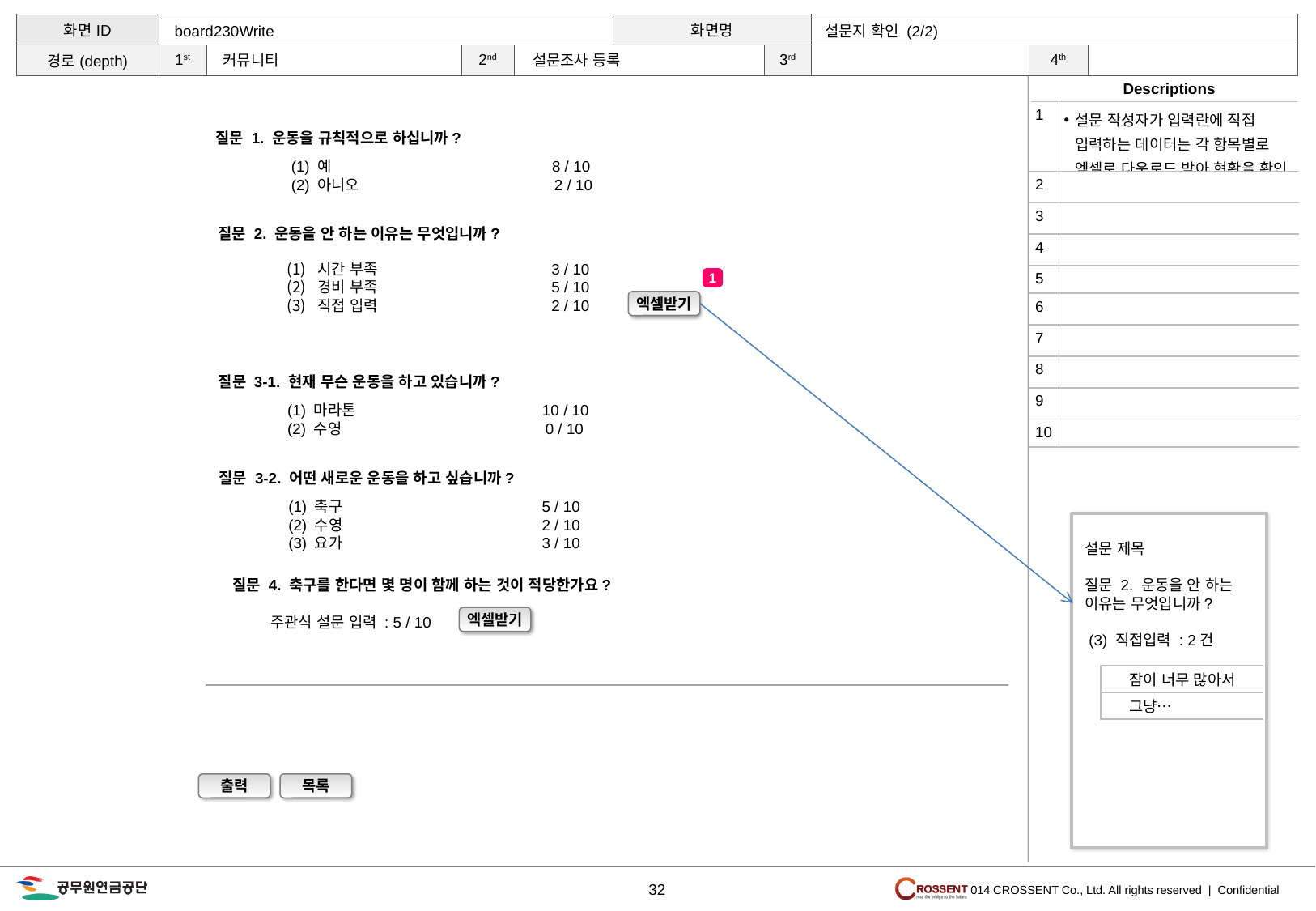

설문지 확인 (2/2)
board230Write
설문조사 등록
커뮤니티
| 1 | 설문 작성자가 입력란에 직접 입력하는 데이터는 각 항목별로 엑셀로 다운로드 받아 현황을 확인 |
| --- | --- |
| 2 |  |
| 3 |  |
| 4 |  |
| 5 |  |
| 6 |  |
| 7 |  |
| 8 |  |
| 9 |  |
| 10 |  |
질문 1. 운동을 규칙적으로 하십니까?
(1) 예                                                   8 / 10
(2) 아니오                                             2 / 10
질문 2. 운동을 안 하는 이유는 무엇입니까?
시간 부족                                        3 / 10
경비 부족                                        5 / 10
직접 입력                                        2 / 10
1
엑셀받기
질문 3-1. 현재 무슨 운동을 하고 있습니까?
(1) 마라톤                                           10 / 10
(2) 수영                                               0 / 10
질문 3-2. 어떤 새로운 운동을 하고 싶습니까?
(1) 축구                                              5 / 10
(2) 수영                                              2 / 10
(3) 요가                                              3 / 10

설문 제목

질문 2. 운동을 안 하는 이유는 무엇입니까?

 (3) 직접입력 : 2건

질문 4. 축구를 한다면 몇 명이 함께 하는 것이 적당한가요?
주관식 설문 입력 : 5 / 10
엑셀받기
| 잠이 너무 많아서 |
| --- |
| 그냥… |
출력
목록
32